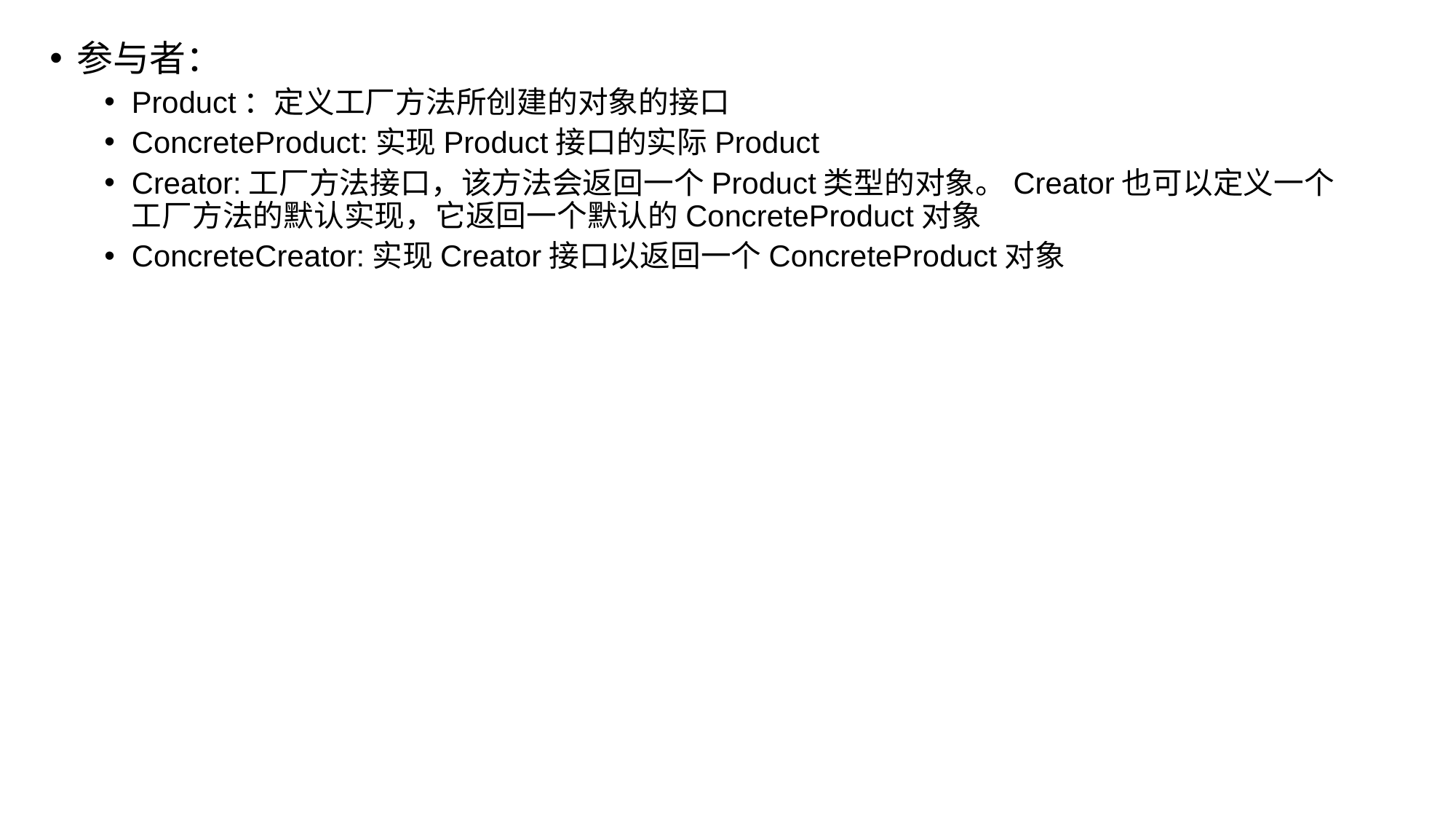

参与者：
Product：定义工厂方法所创建的对象的接口
ConcreteProduct:实现Product接口的实际Product
Creator:工厂方法接口，该方法会返回一个Product类型的对象。Creator也可以定义一个工厂方法的默认实现，它返回一个默认的ConcreteProduct对象
ConcreteCreator:实现Creator接口以返回一个ConcreteProduct对象